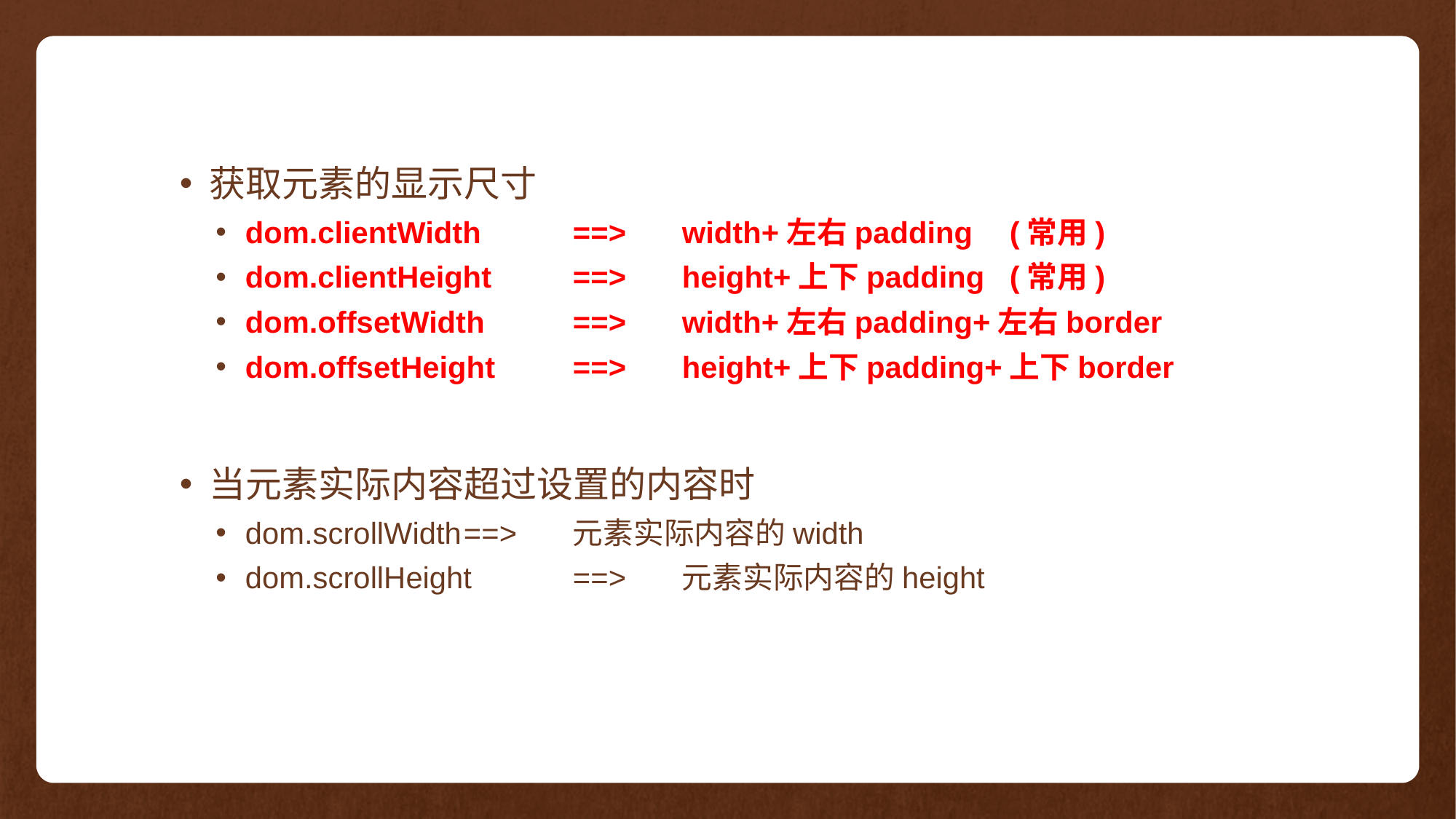

获取元素的显示尺寸
dom.clientWidth 	==>	width+左右padding	(常用)
dom.clientHeight	==>	height+上下padding	(常用)
dom.offsetWidth	==>	width+左右padding+左右border
dom.offsetHeight	==>	height+上下padding+上下border

当元素实际内容超过设置的内容时
dom.scrollWidth	==>	元素实际内容的width
dom.scrollHeight	==>	元素实际内容的height